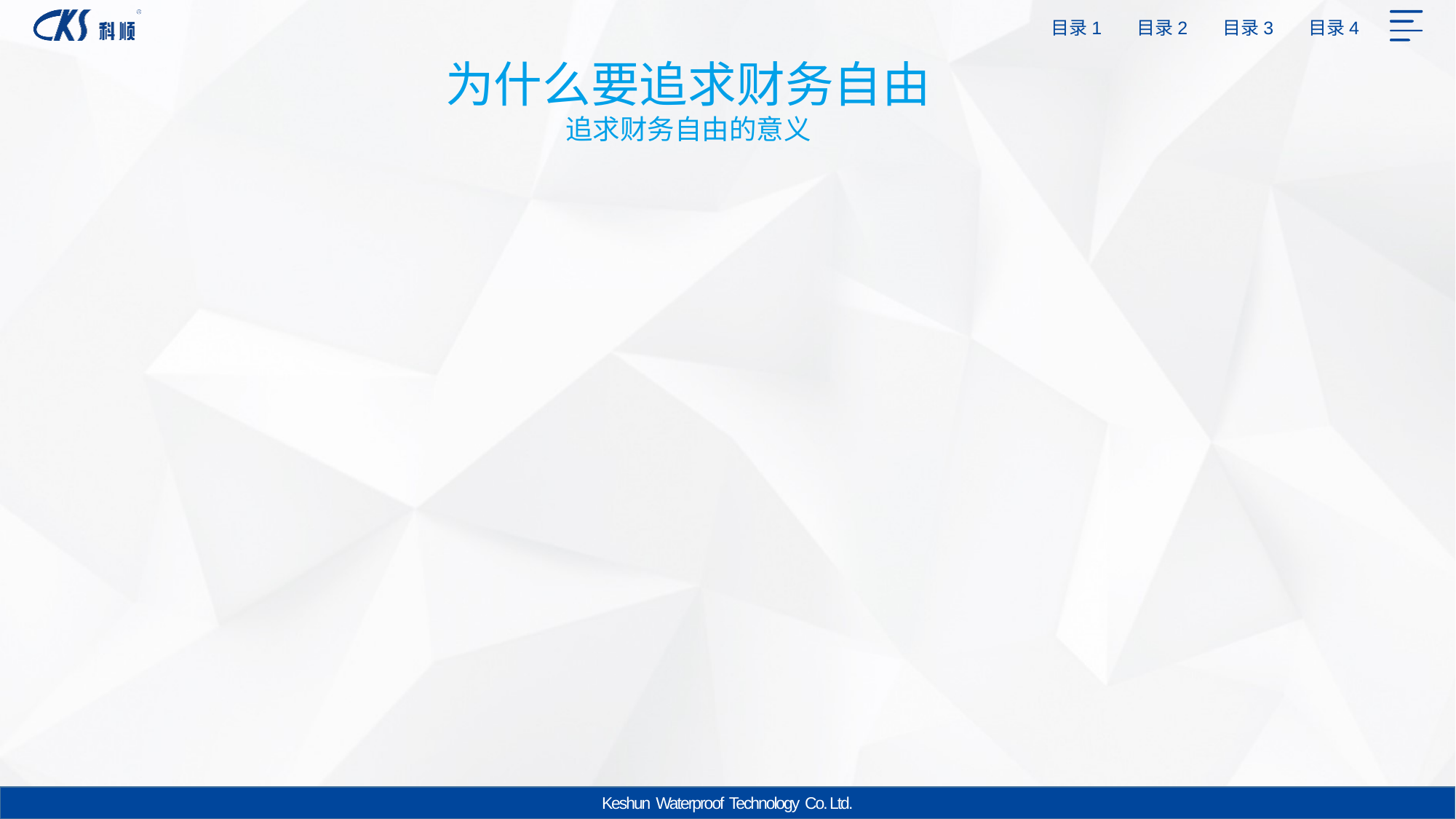

为什么要追求财务自由
追求财务自由的意义

Keshun  Waterproof  Technology  Co. Ltd.